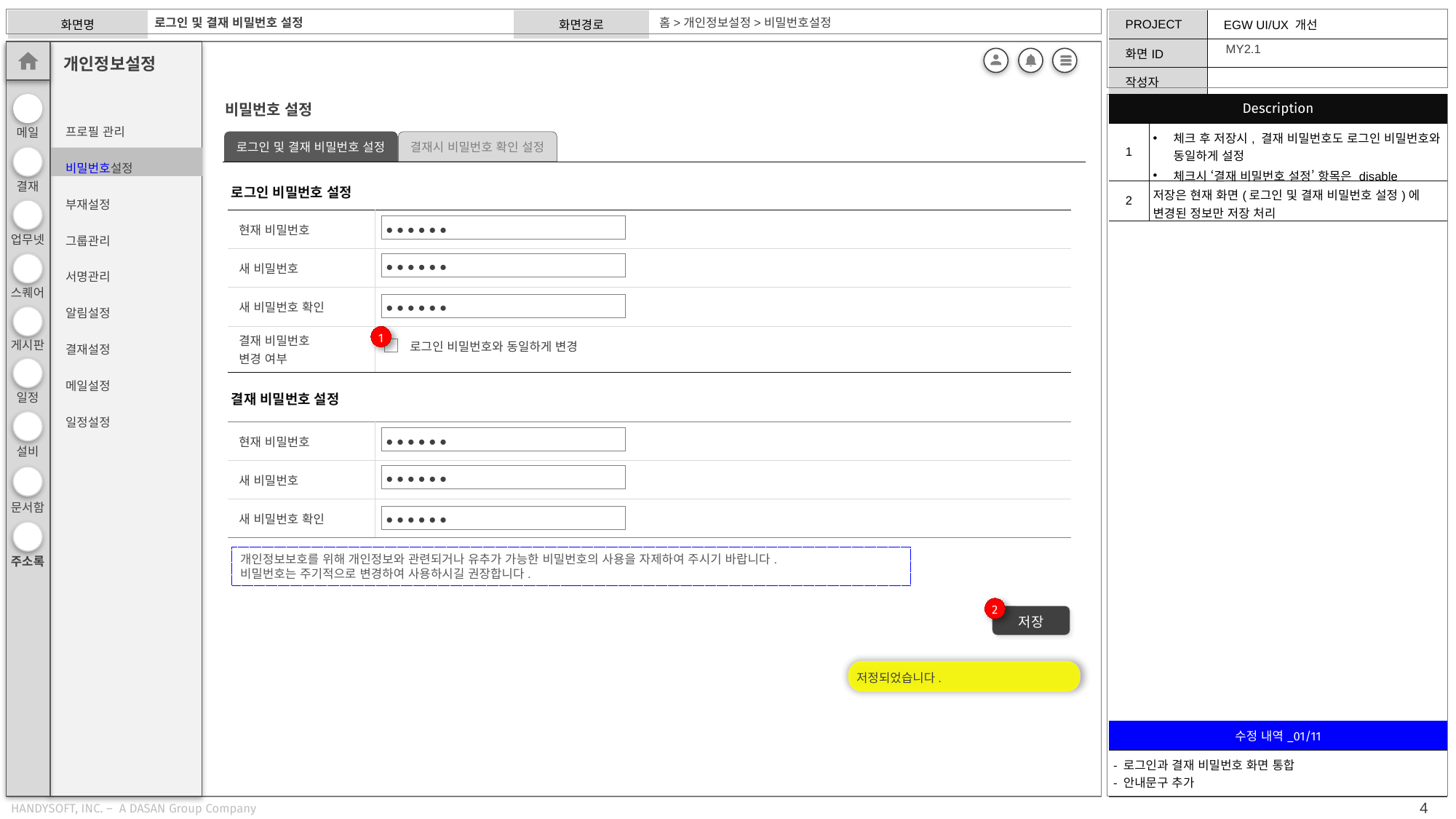

로그인 및 결재 비밀번호 설정
홈>개인정보설정>비밀번호설정
MY2.1
| Description |  |
| --- | --- |
| 1 | 체크 후 저장시, 결재 비밀번호도 로그인 비밀번호와 동일하게 설정 체크시 ‘결재 비밀번호 설정’ 항목은 disable |
| 2 | 저장은 현재 화면(로그인 및 결재 비밀번호 설정)에 변경된 정보만 저장 처리 |
프로필 관리
비밀번호설정
부재설정
그룹관리
서명관리
알림설정
결재설정
메일설정
일정설정
비밀번호 설정
로그인 및 결재 비밀번호 설정
결재시 비밀번호 확인 설정

로그인 비밀번호 설정
| 현재 비밀번호 |  |
| --- | --- |
| 새 비밀번호 |  |
| 새 비밀번호 확인 |  |
| 결재 비밀번호 변경 여부 |  |
● ● ● ● ● ●
● ● ● ● ● ●
● ● ● ● ● ●
1
로그인 비밀번호와 동일하게 변경

결재 비밀번호 설정
| 현재 비밀번호 |  |
| --- | --- |
| 새 비밀번호 |  |
| 새 비밀번호 확인 |  |
● ● ● ● ● ●
● ● ● ● ● ●
● ● ● ● ● ●
개인정보보호를 위해 개인정보와 관련되거나 유추가 가능한 비밀번호의 사용을 자제하여 주시기 바랍니다.
비밀번호는 주기적으로 변경하여 사용하시길 권장합니다.
2
저장
저정되었습니다.
| 수정 내역\_01/11 |
| --- |
| - 로그인과 결재 비밀번호 화면 통합 - 안내문구 추가 |